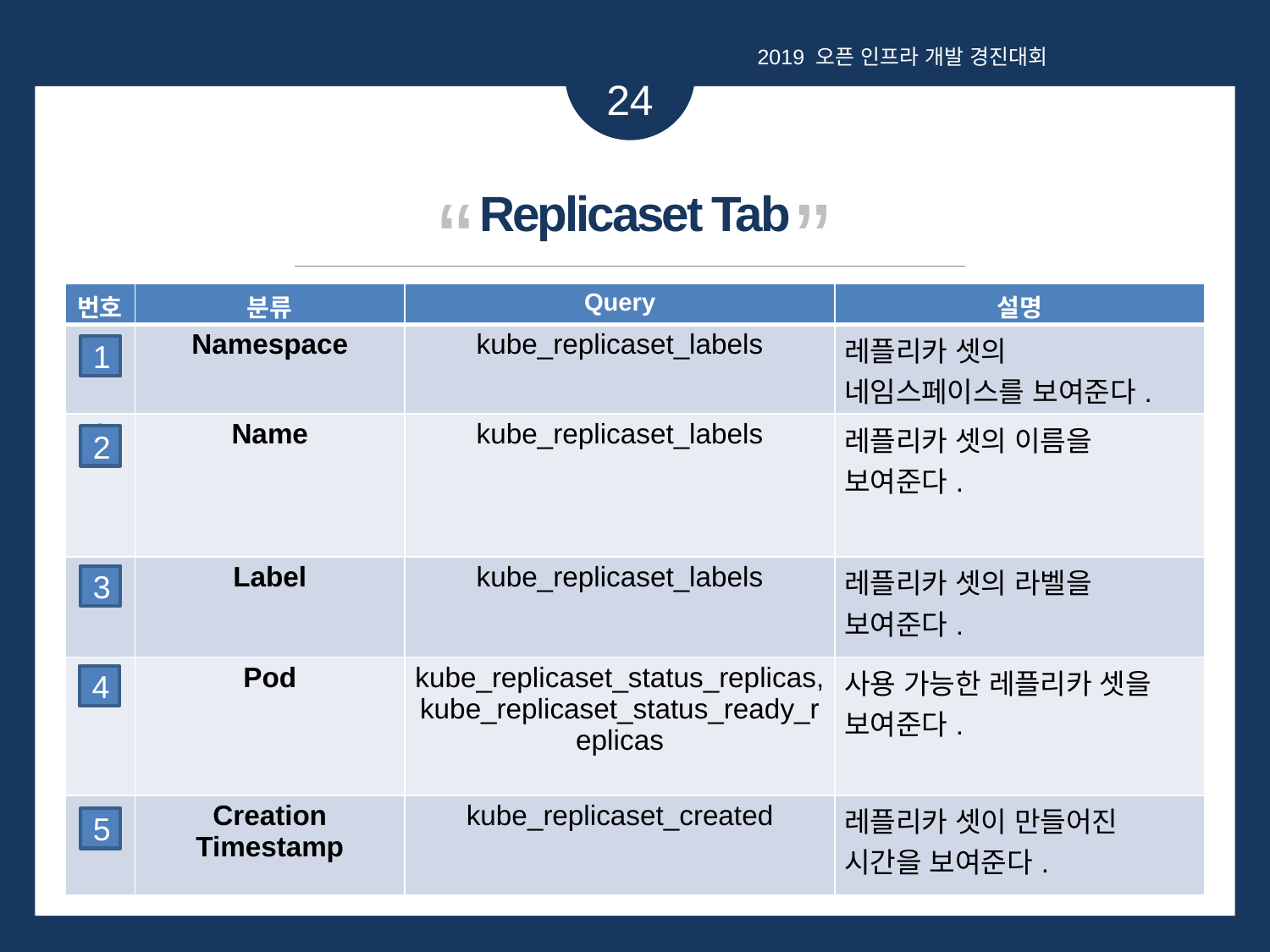

2019 오픈 인프라 개발 경진대회
24

“           ”
Replicaset Tab
| 번호 | 분류 | Query | 설명 |
| --- | --- | --- | --- |
| 1 | Namespace | kube\_replicaset\_labels | 레플리카 셋의 네임스페이스를 보여준다. |
| 2 | Name | kube\_replicaset\_labels | 레플리카 셋의 이름을 보여준다. |
| 3 | Label | kube\_replicaset\_labels | 레플리카 셋의 라벨을 보여준다. |
|  | Pod | kube\_replicaset\_status\_replicas, kube\_replicaset\_status\_ready\_replicas | 사용 가능한 레플리카 셋을 보여준다. |
|  | Creation Timestamp | kube\_replicaset\_created | 레플리카 셋이 만들어진 시간을 보여준다. |
1
2
3
4
5